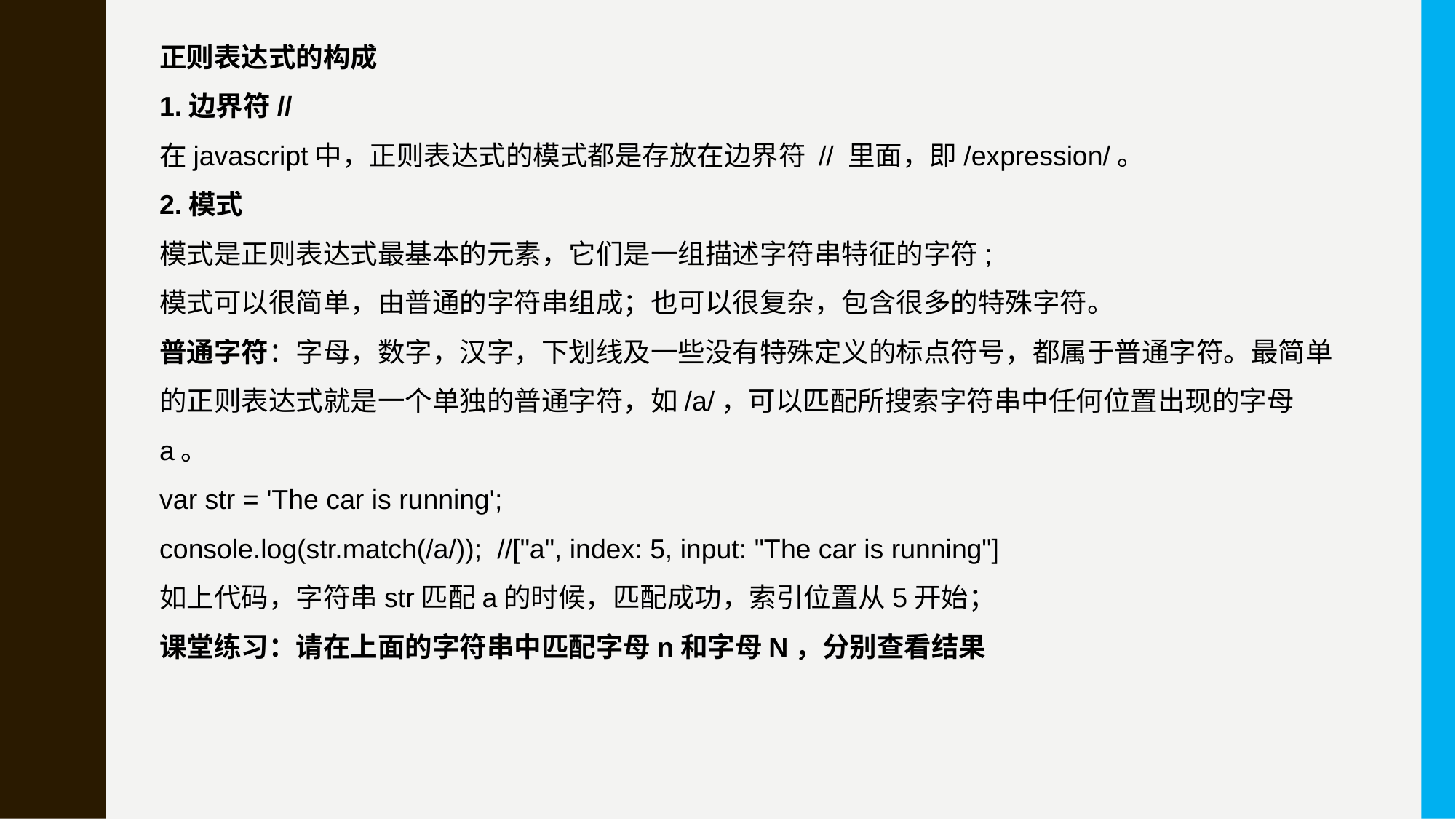

正则表达式的构成
1.边界符//
在javascript中，正则表达式的模式都是存放在边界符 // 里面，即/expression/。
2.模式
模式是正则表达式最基本的元素，它们是一组描述字符串特征的字符;
模式可以很简单，由普通的字符串组成；也可以很复杂，包含很多的特殊字符。
普通字符：字母，数字，汉字，下划线及一些没有特殊定义的标点符号，都属于普通字符。最简单的正则表达式就是一个单独的普通字符，如/a/，可以匹配所搜索字符串中任何位置出现的字母a。
var str = 'The car is running';
console.log(str.match(/a/));  //["a", index: 5, input: "The car is running"]
如上代码，字符串str匹配a的时候，匹配成功，索引位置从5开始；
课堂练习：请在上面的字符串中匹配字母n和字母N，分别查看结果